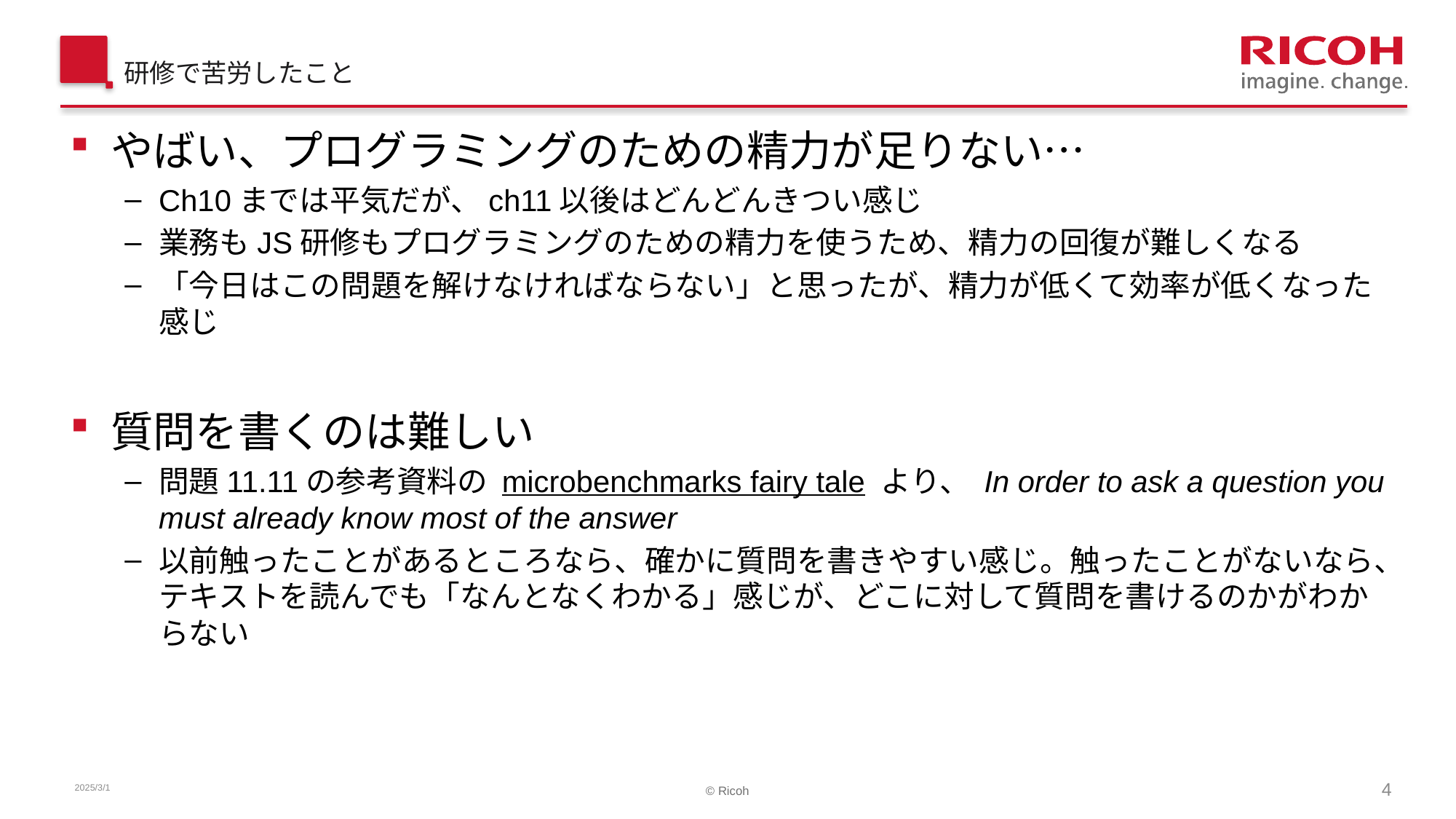

# 研修で苦労したこと
やばい、プログラミングのための精力が足りない…
Ch10までは平気だが、ch11以後はどんどんきつい感じ
業務もJS研修もプログラミングのための精力を使うため、精力の回復が難しくなる
「今日はこの問題を解けなければならない」と思ったが、精力が低くて効率が低くなった感じ

質問を書くのは難しい
問題11.11の参考資料の microbenchmarks fairy tale より、 In order to ask a question you must already know most of the answer
以前触ったことがあるところなら、確かに質問を書きやすい感じ。触ったことがないなら、テキストを読んでも「なんとなくわかる」感じが、どこに対して質問を書けるのかがわからない
2025/3/1
4